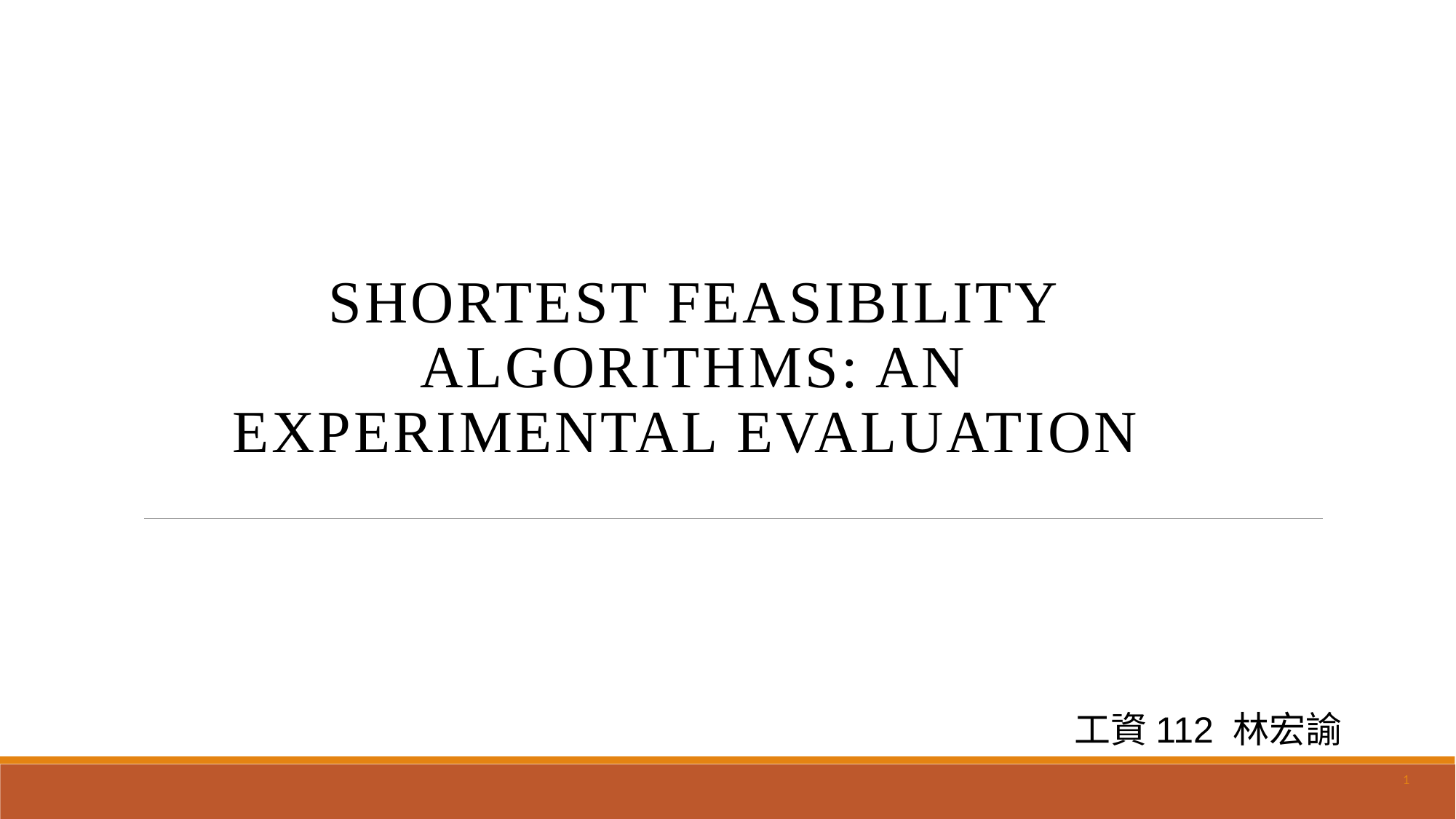

shortest feasibility algorithms: an experimental evaluation
工資112 林宏諭
1